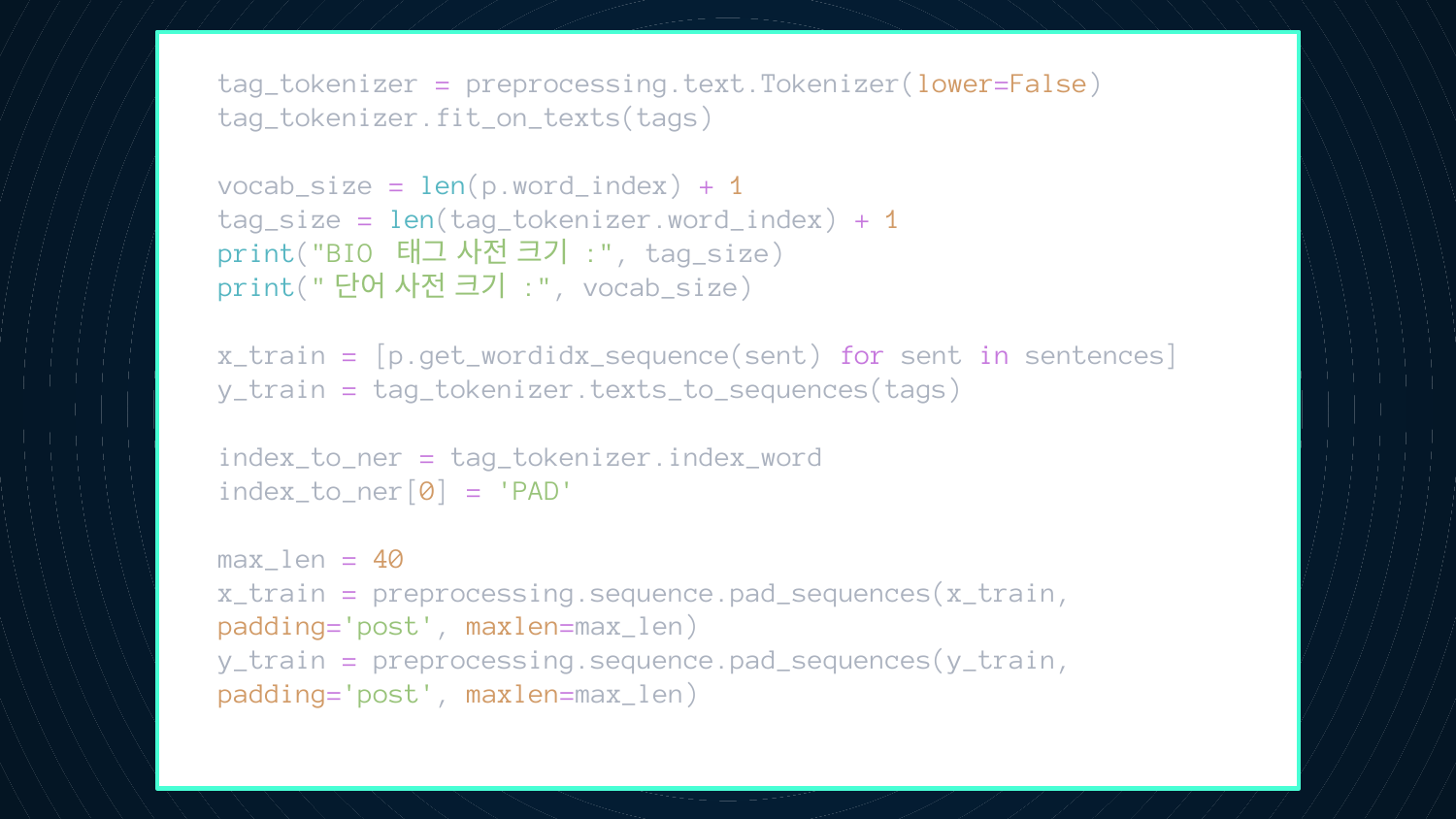

tag_tokenizer = preprocessing.text.Tokenizer(lower=False)  tag_tokenizer.fit_on_texts(tags)
vocab_size = len(p.word_index) + 1
tag_size = len(tag_tokenizer.word_index) + 1
print("BIO 태그 사전 크기 :", tag_size)
print("단어 사전 크기 :", vocab_size)
x_train = [p.get_wordidx_sequence(sent) for sent in sentences]
y_train = tag_tokenizer.texts_to_sequences(tags)
index_to_ner = tag_tokenizer.index_word
index_to_ner[0] = 'PAD'
max_len = 40
x_train = preprocessing.sequence.pad_sequences(x_train, padding='post', maxlen=max_len)
y_train = preprocessing.sequence.pad_sequences(y_train, padding='post', maxlen=max_len)